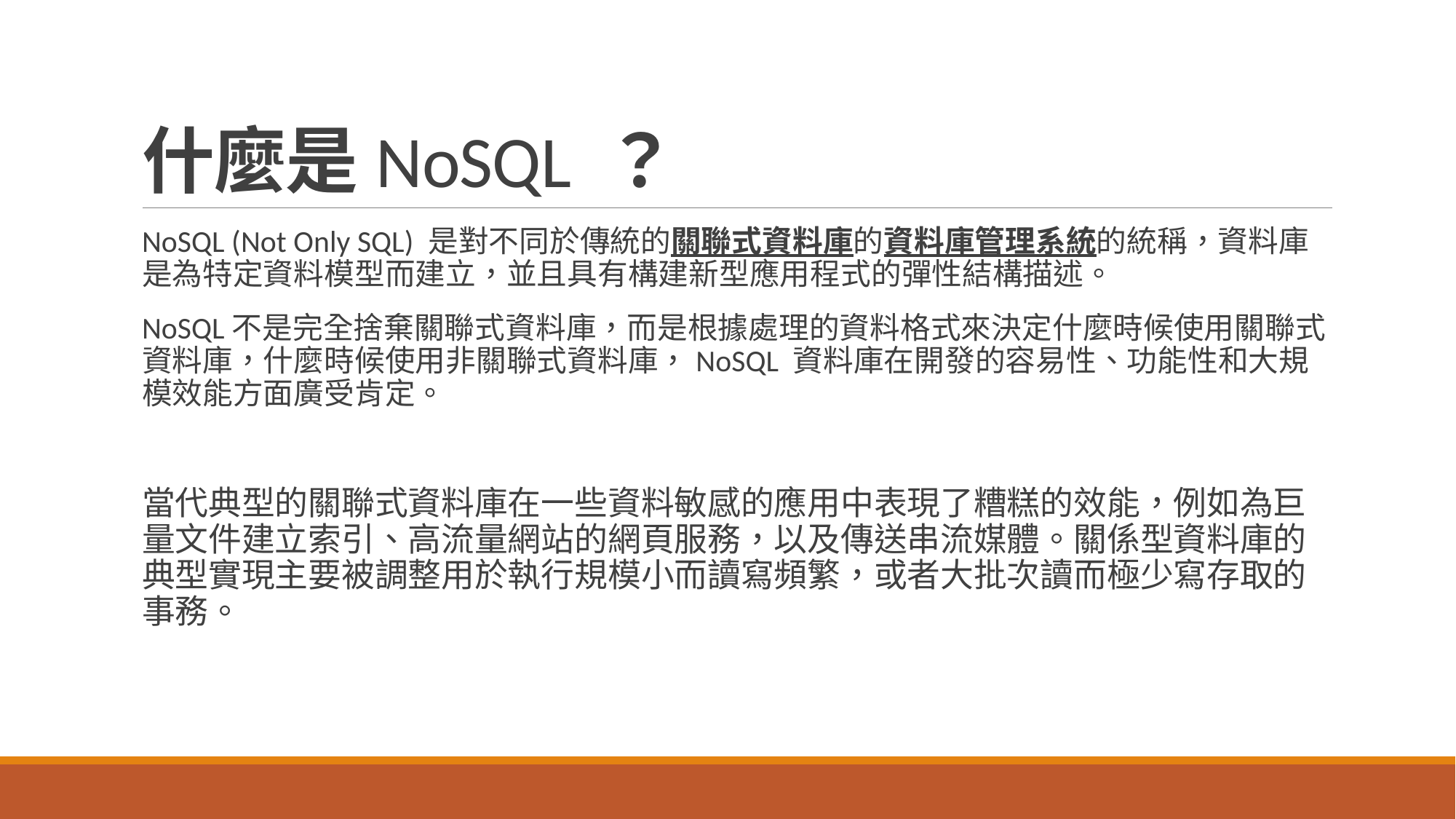

# 什麼是NoSQL ？
NoSQL (Not Only SQL) 是對不同於傳統的關聯式資料庫的資料庫管理系統的統稱，資料庫是為特定資料模型而建立，並且具有構建新型應用程式的彈性結構描述。
NoSQL不是完全捨棄關聯式資料庫，而是根據處理的資料格式來決定什麼時候使用關聯式資料庫，什麼時候使用非關聯式資料庫，NoSQL 資料庫在開發的容易性、功能性和大規模效能方面廣受肯定。

當代典型的關聯式資料庫在一些資料敏感的應用中表現了糟糕的效能，例如為巨量文件建立索引、高流量網站的網頁服務，以及傳送串流媒體。關係型資料庫的典型實現主要被調整用於執行規模小而讀寫頻繁，或者大批次讀而極少寫存取的事務。